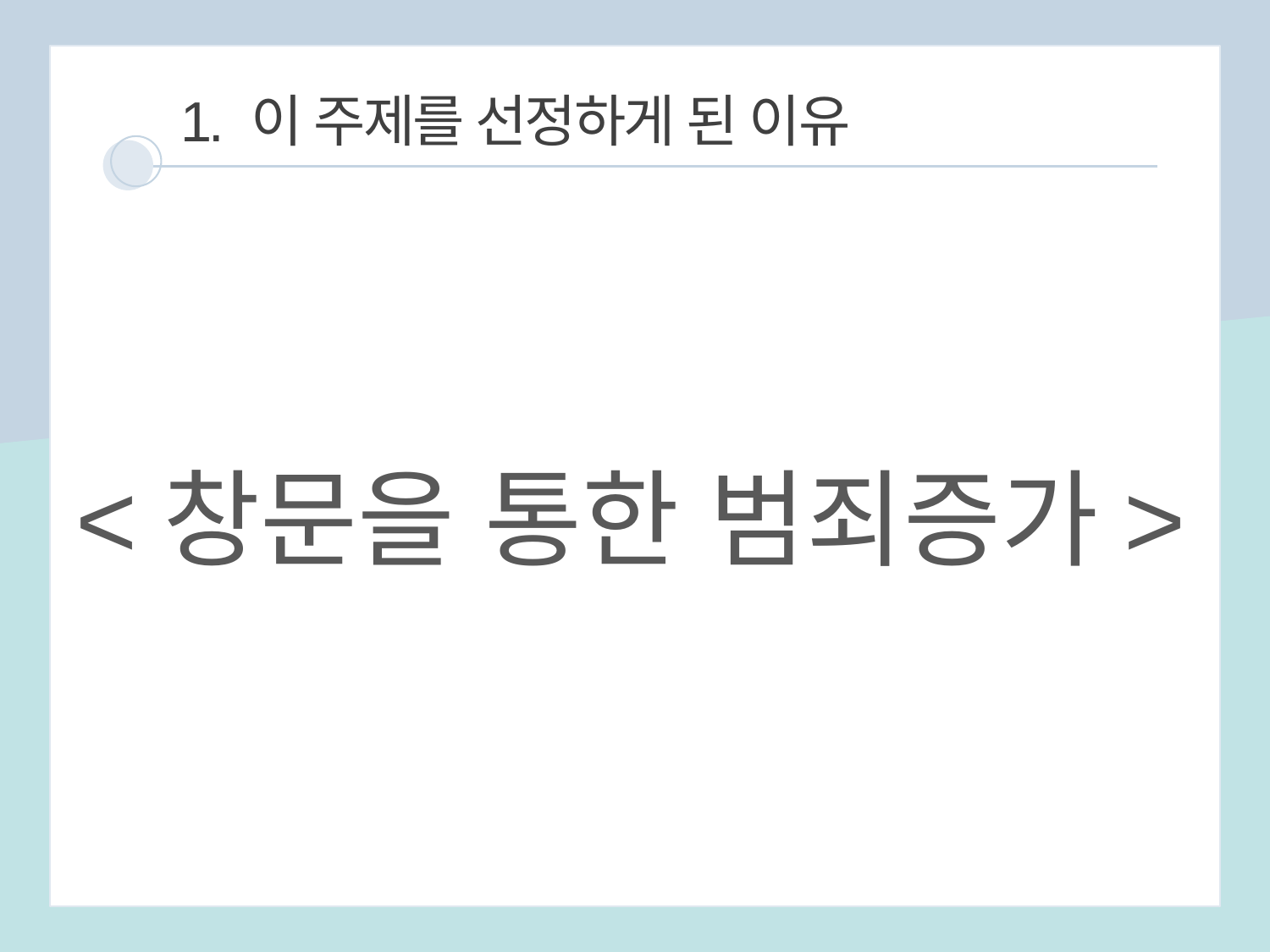

1. 이 주제를 선정하게 된 이유
<창문을 통한 범죄증가>